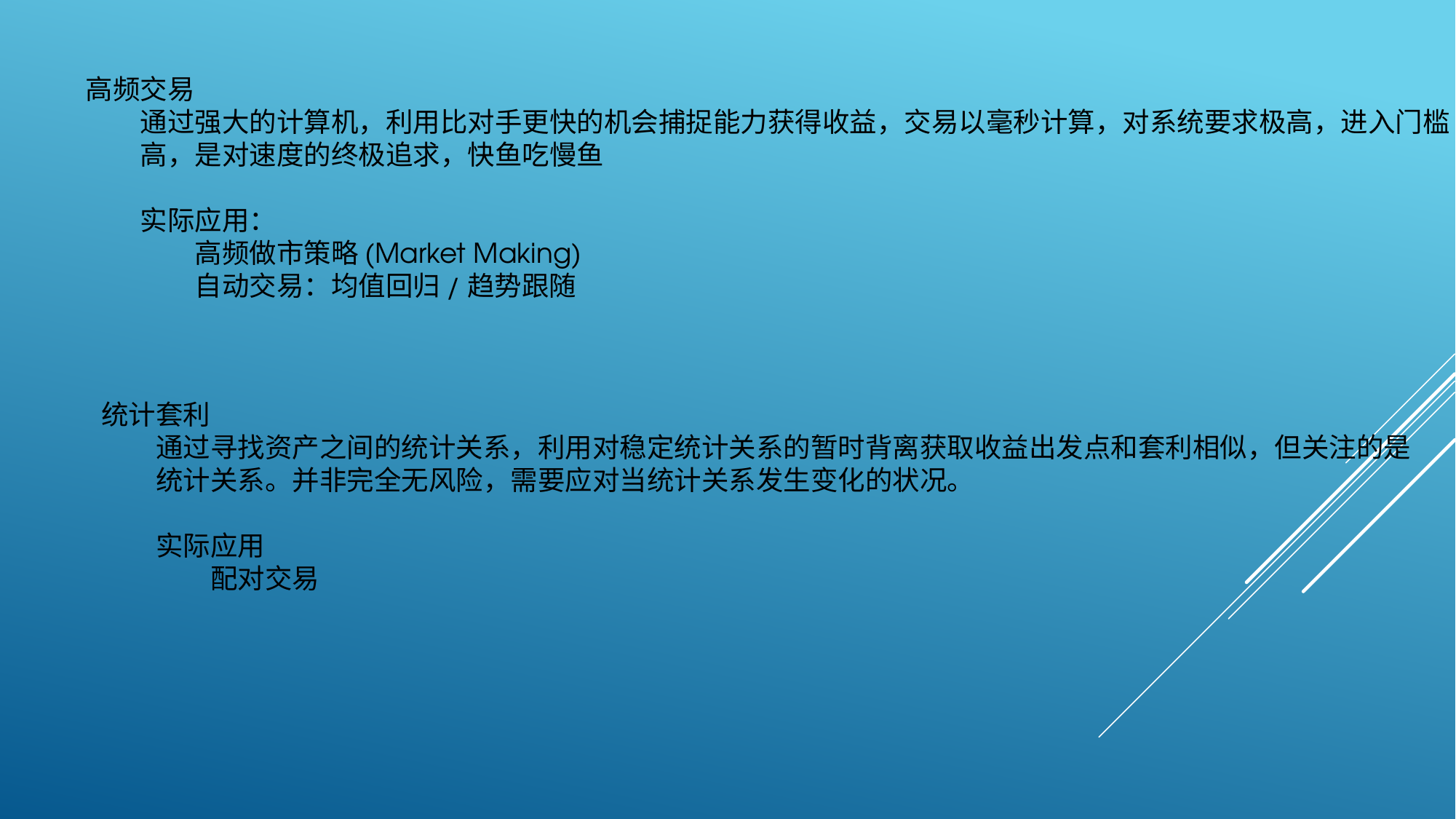

高频交易
通过强大的计算机，利用比对手更快的机会捕捉能力获得收益，交易以毫秒计算，对系统要求极高，进入门槛
高，是对速度的终极追求，快鱼吃慢鱼

实际应用：
高频做市策略(Market Making)
自动交易：均值回归/趋势跟随
统计套利
通过寻找资产之间的统计关系，利用对稳定统计关系的暂时背离获取收益出发点和套利相似，但关注的是统计关系。并非完全无风险，需要应对当统计关系发生变化的状况。

实际应用
配对交易